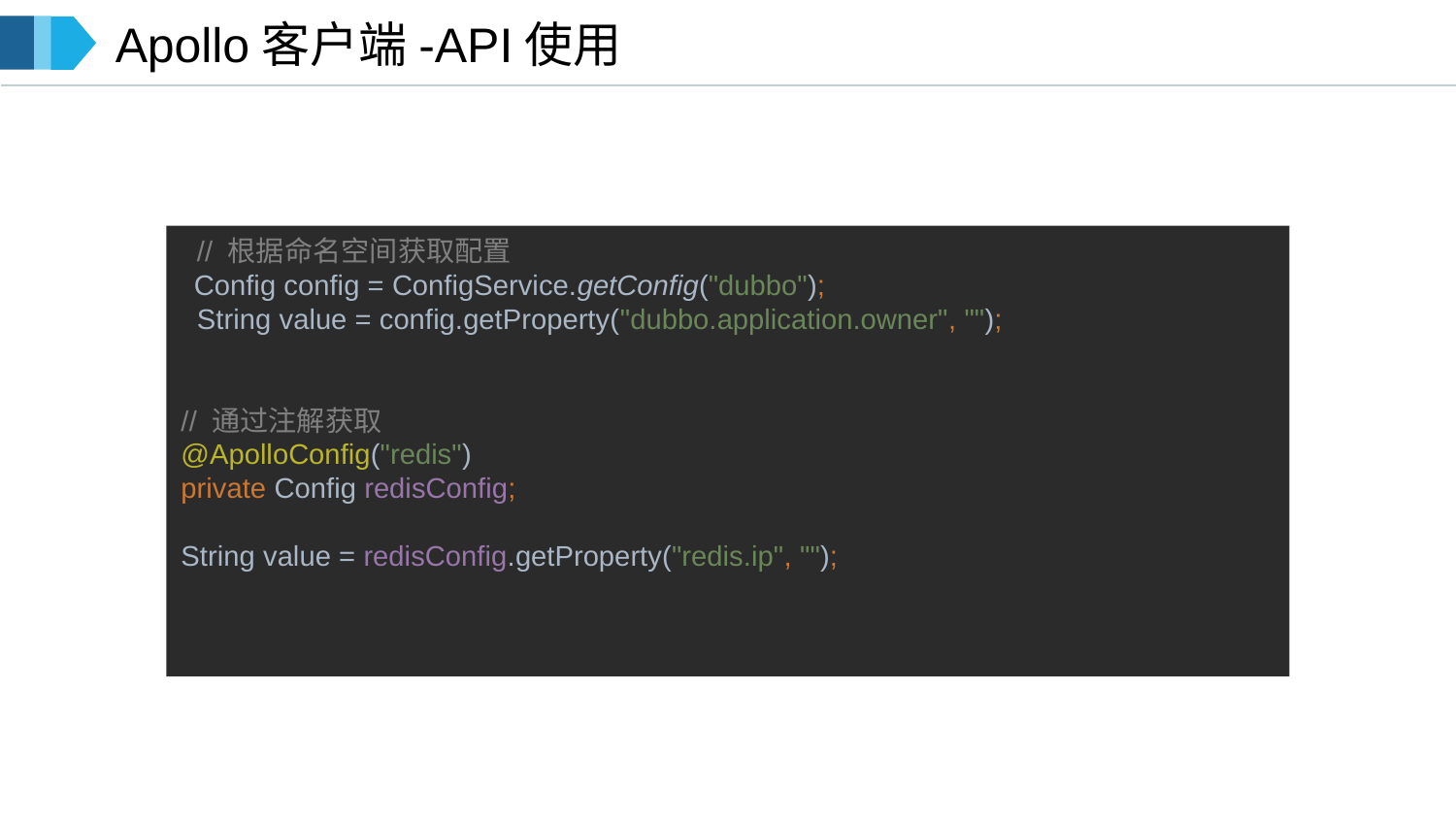

Apollo客户端-API使用

  // 根据命名空间获取配置
 Config config = ConfigService.getConfig("dubbo");
  String value = config.getProperty("dubbo.application.owner", "");
// 通过注解获取
@ApolloConfig("redis")
private Config redisConfig;
String value = redisConfig.getProperty("redis.ip", "");